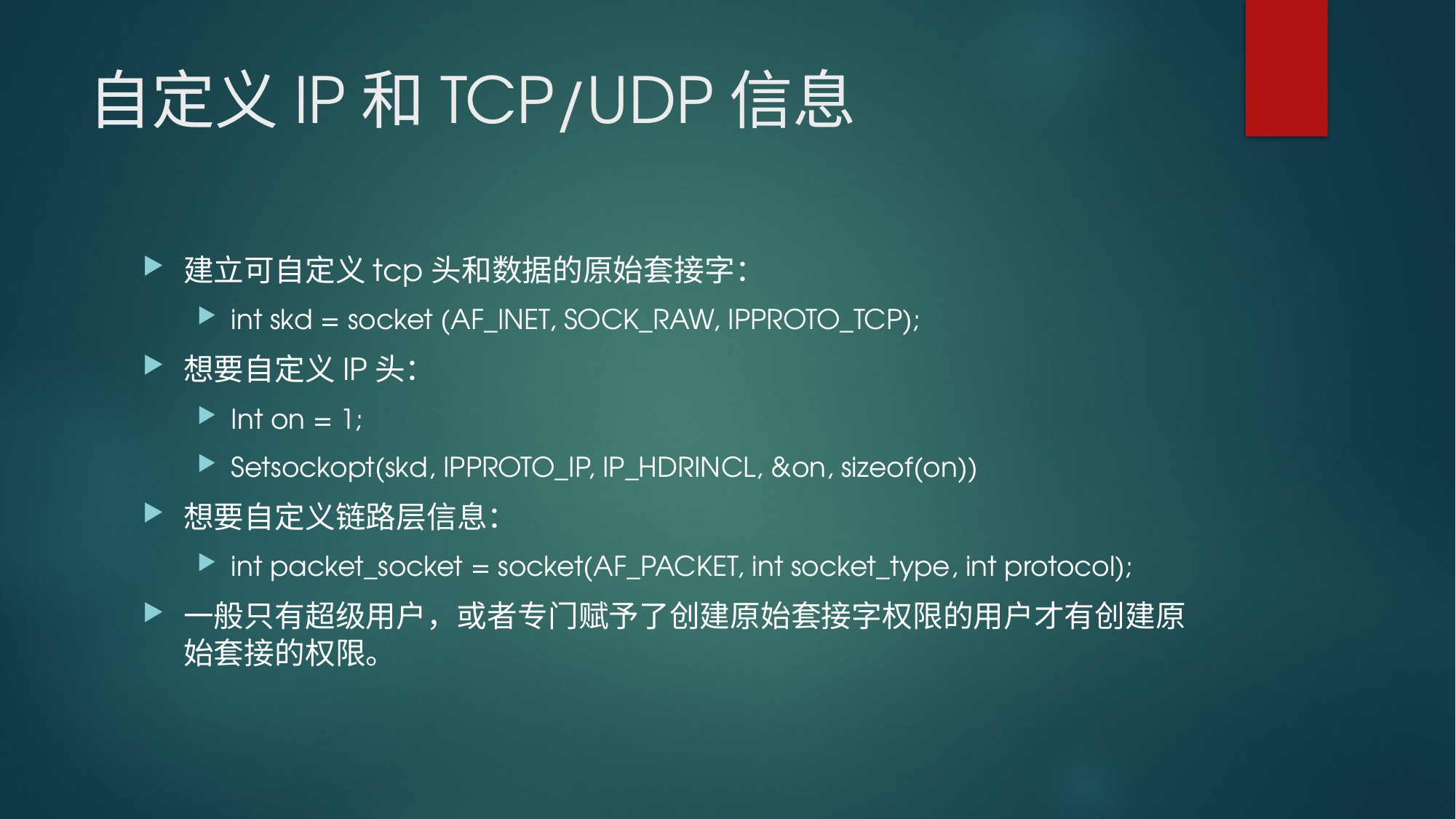

# 自定义IP和TCP/UDP信息
建立可自定义tcp头和数据的原始套接字：
int skd = socket (AF_INET, SOCK_RAW, IPPROTO_TCP);
想要自定义IP头：
Int on = 1;
Setsockopt(skd, IPPROTO_IP, IP_HDRINCL, &on, sizeof(on))
想要自定义链路层信息：
int packet_socket = socket(AF_PACKET, int socket_type, int protocol);
一般只有超级用户，或者专门赋予了创建原始套接字权限的用户才有创建原始套接的权限。